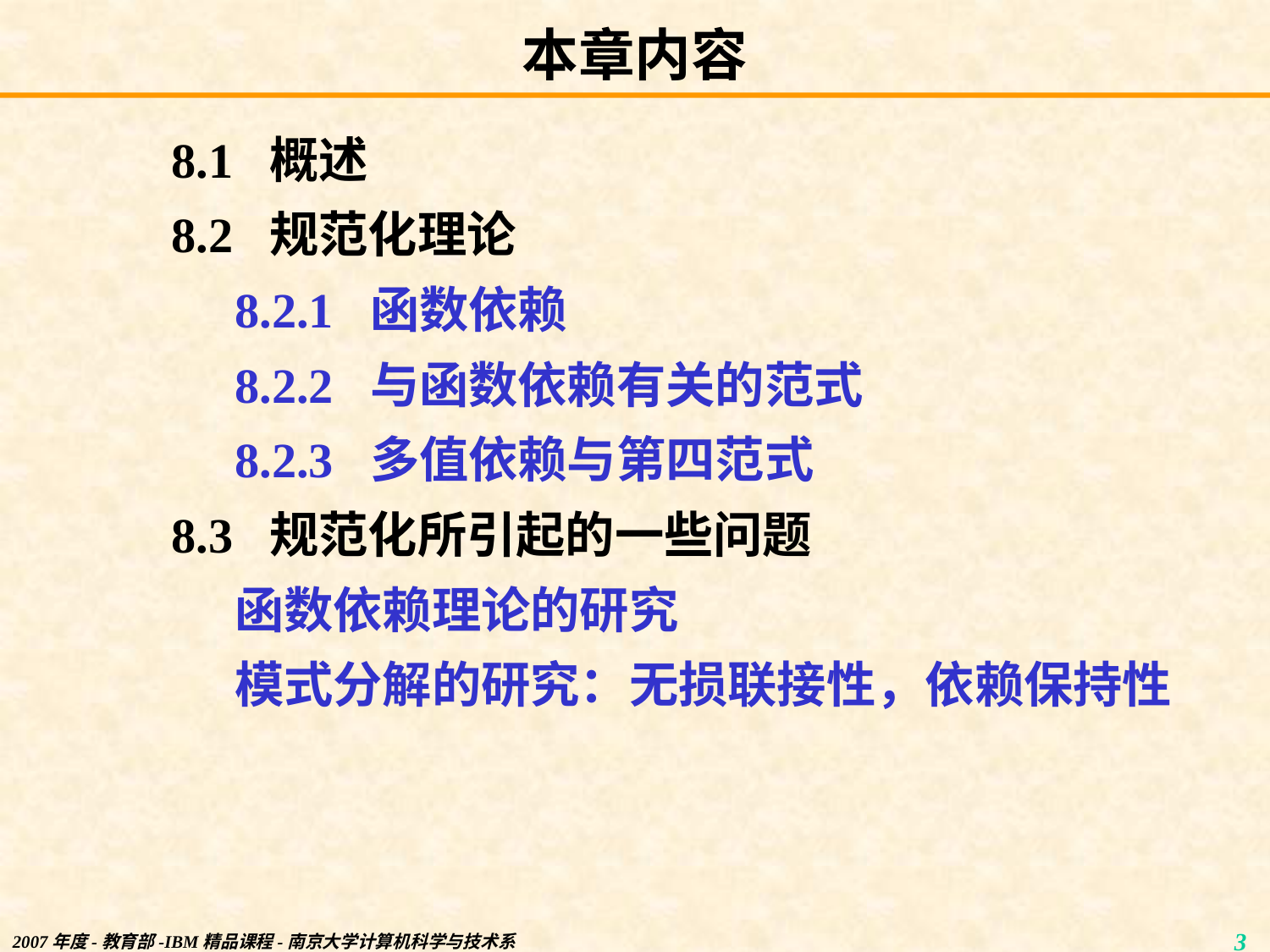

# 本章内容
8.1  概述
8.2  规范化理论
8.2.1  函数依赖
8.2.2  与函数依赖有关的范式
8.2.3  多值依赖与第四范式
8.3  规范化所引起的一些问题
函数依赖理论的研究
模式分解的研究：无损联接性，依赖保持性
3
2007年度-教育部-IBM精品课程-南京大学计算机科学与技术系